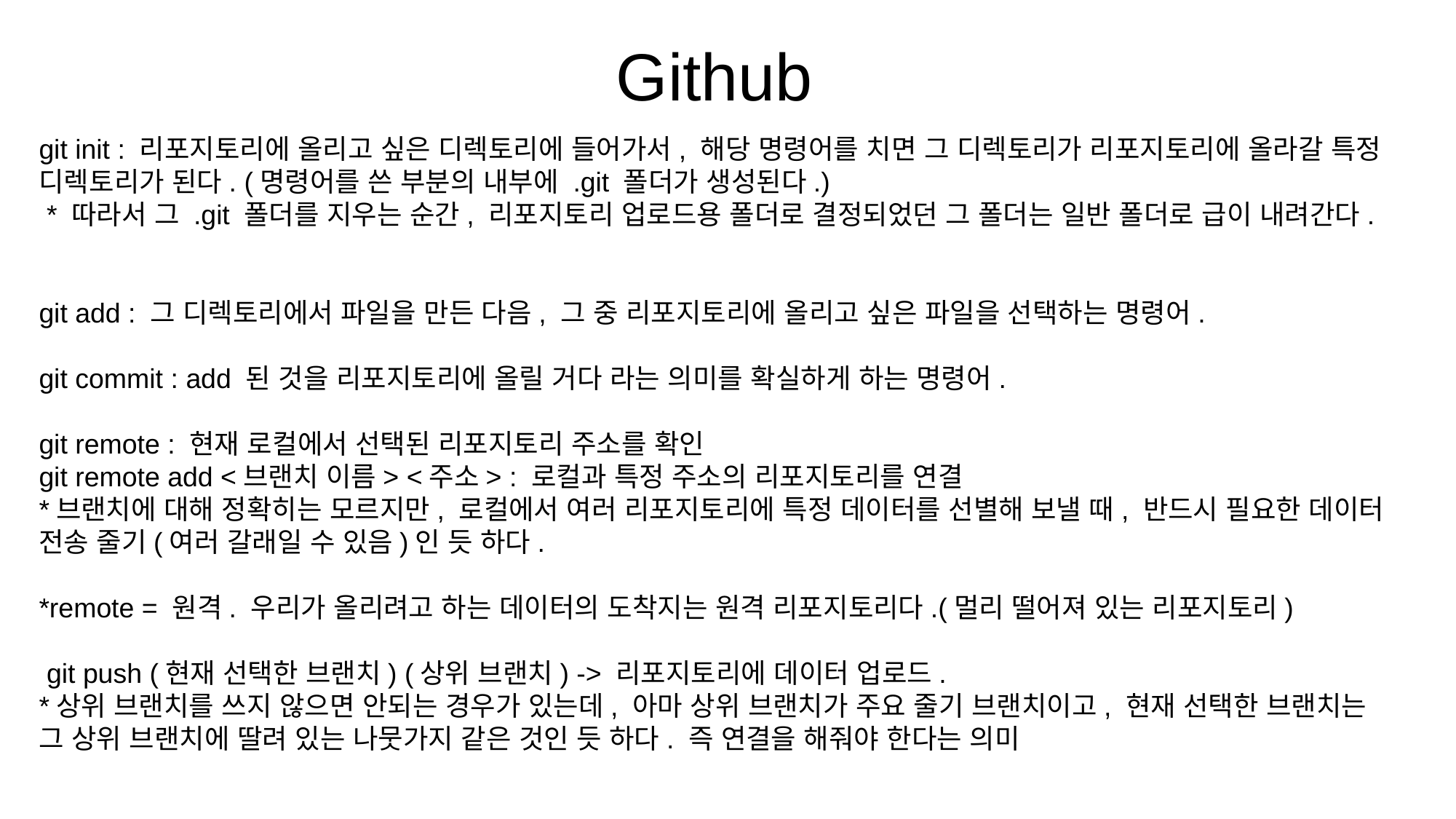

# Github
git init : 리포지토리에 올리고 싶은 디렉토리에 들어가서, 해당 명령어를 치면 그 디렉토리가 리포지토리에 올라갈 특정 디렉토리가 된다. (명령어를 쓴 부분의 내부에 .git 폴더가 생성된다.)
 * 따라서 그 .git 폴더를 지우는 순간, 리포지토리 업로드용 폴더로 결정되었던 그 폴더는 일반 폴더로 급이 내려간다.

git add : 그 디렉토리에서 파일을 만든 다음, 그 중 리포지토리에 올리고 싶은 파일을 선택하는 명령어.

git commit : add 된 것을 리포지토리에 올릴 거다 라는 의미를 확실하게 하는 명령어.

git remote : 현재 로컬에서 선택된 리포지토리 주소를 확인
git remote add <브랜치 이름> <주소> : 로컬과 특정 주소의 리포지토리를 연결
*브랜치에 대해 정확히는 모르지만, 로컬에서 여러 리포지토리에 특정 데이터를 선별해 보낼 때, 반드시 필요한 데이터 전송 줄기(여러 갈래일 수 있음)인 듯 하다.

*remote = 원격. 우리가 올리려고 하는 데이터의 도착지는 원격 리포지토리다.(멀리 떨어져 있는 리포지토리)

 git push (현재 선택한 브랜치) (상위 브랜치) -> 리포지토리에 데이터 업로드.
*상위 브랜치를 쓰지 않으면 안되는 경우가 있는데, 아마 상위 브랜치가 주요 줄기 브랜치이고, 현재 선택한 브랜치는 그 상위 브랜치에 딸려 있는 나뭇가지 같은 것인 듯 하다. 즉 연결을 해줘야 한다는 의미